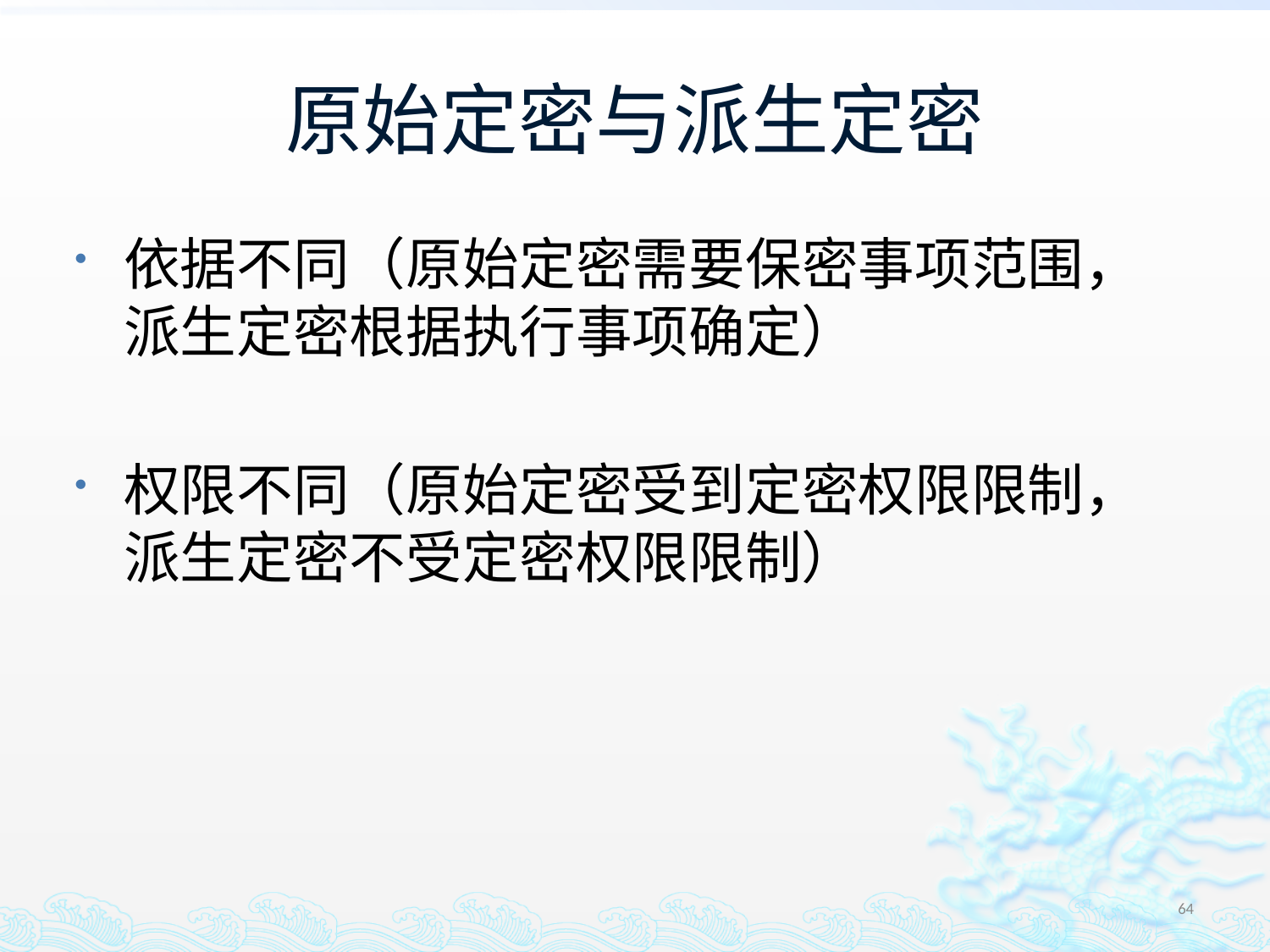

# 原始定密与派生定密
依据不同（原始定密需要保密事项范围，派生定密根据执行事项确定）

权限不同（原始定密受到定密权限限制，派生定密不受定密权限限制）
64